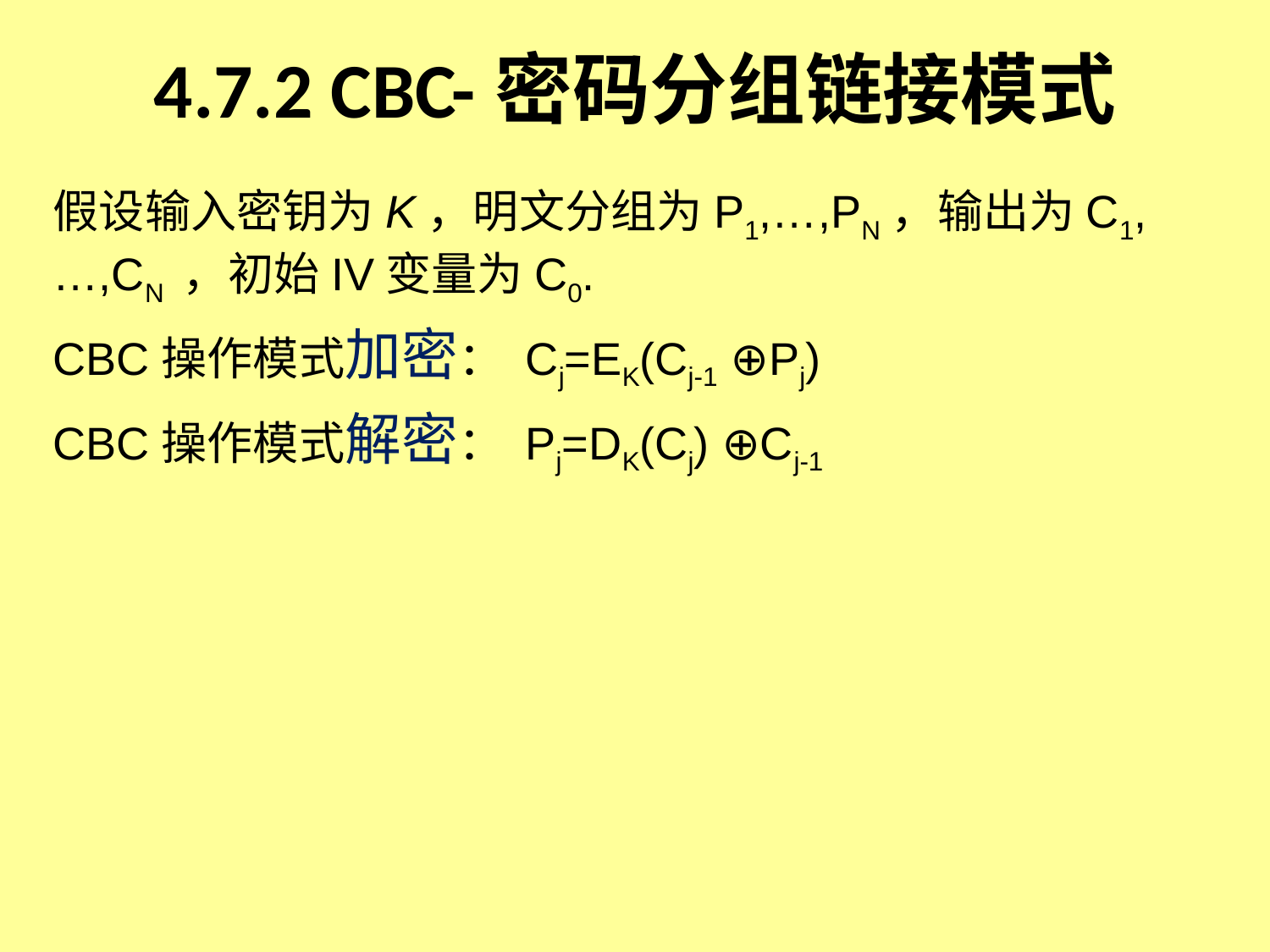

# 4.7.2 CBC-密码分组链接模式
假设输入密钥为K，明文分组为P1,…,PN，输出为C1,…,CN ，初始IV变量为C0.
CBC操作模式加密： Cj=EK(Cj-1 ⊕Pj)
CBC操作模式解密： Pj=DK(Cj) ⊕Cj-1